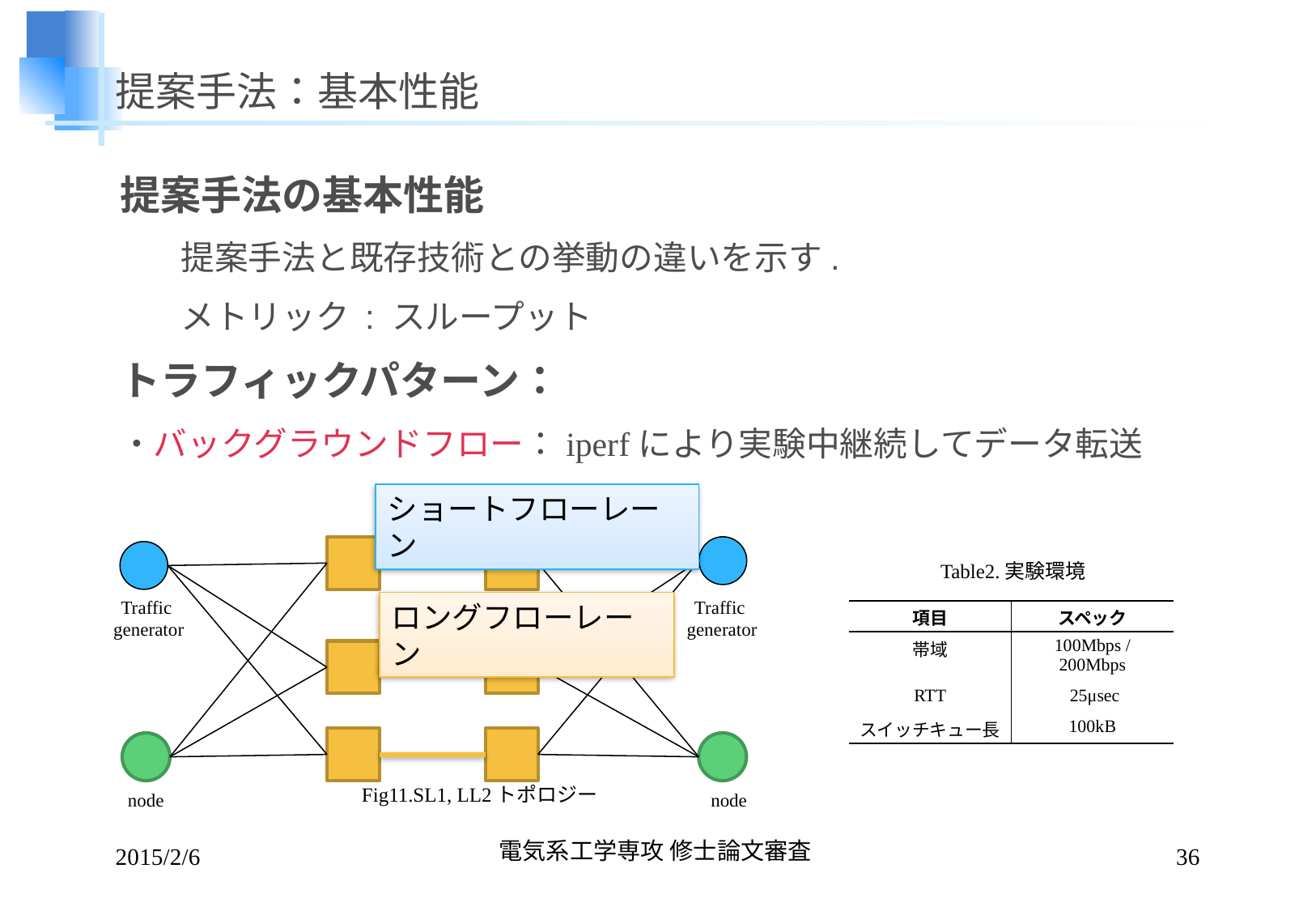

# 提案手法：基本性能
提案手法の基本性能
提案手法と既存技術との挙動の違いを示す.
メトリック : スループット
トラフィックパターン：
・バックグラウンドフロー：iperfにより実験中継続してデータ転送
ショートフローレーン

Table2.実験環境
Traffic
generator
Traffic
generator
ロングフローレーン
| 項目 | スペック |
| --- | --- |
| 帯域 | 100Mbps / 200Mbps |
| RTT | 25μsec |
| スイッチキュー長 | 100kB |

Fig11.SL1, LL2トポロジー
node
node
2015/2/6
電気系工学専攻 修士論文審査
36